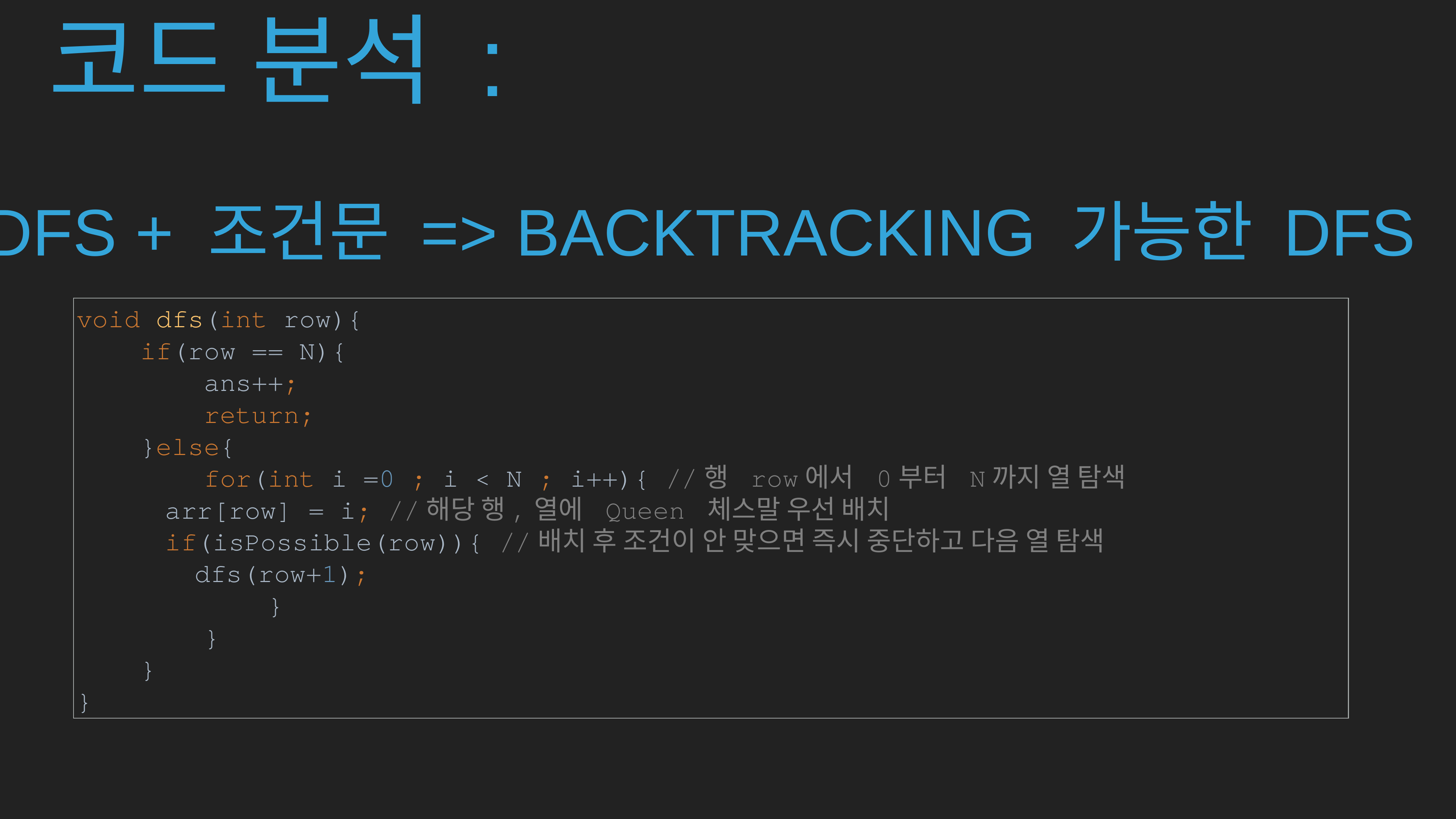

코드 분석 :
DFS + 조건문 => BackTracking 가능한 Dfs
void dfs(int row){
    if(row == N){
        ans++;
        return;
    }else{
        for(int i =0 ; i < N ; i++){ //행 row에서 0부터 N까지 열 탐색
            arr[row] = i; //해당 행,열에 Queen 체스말 우선 배치
            if(isPossible(row)){ //배치 후 조건이 안 맞으면 즉시 중단하고 다음 열 탐색
                dfs(row+1);
            }
        }
    }
}